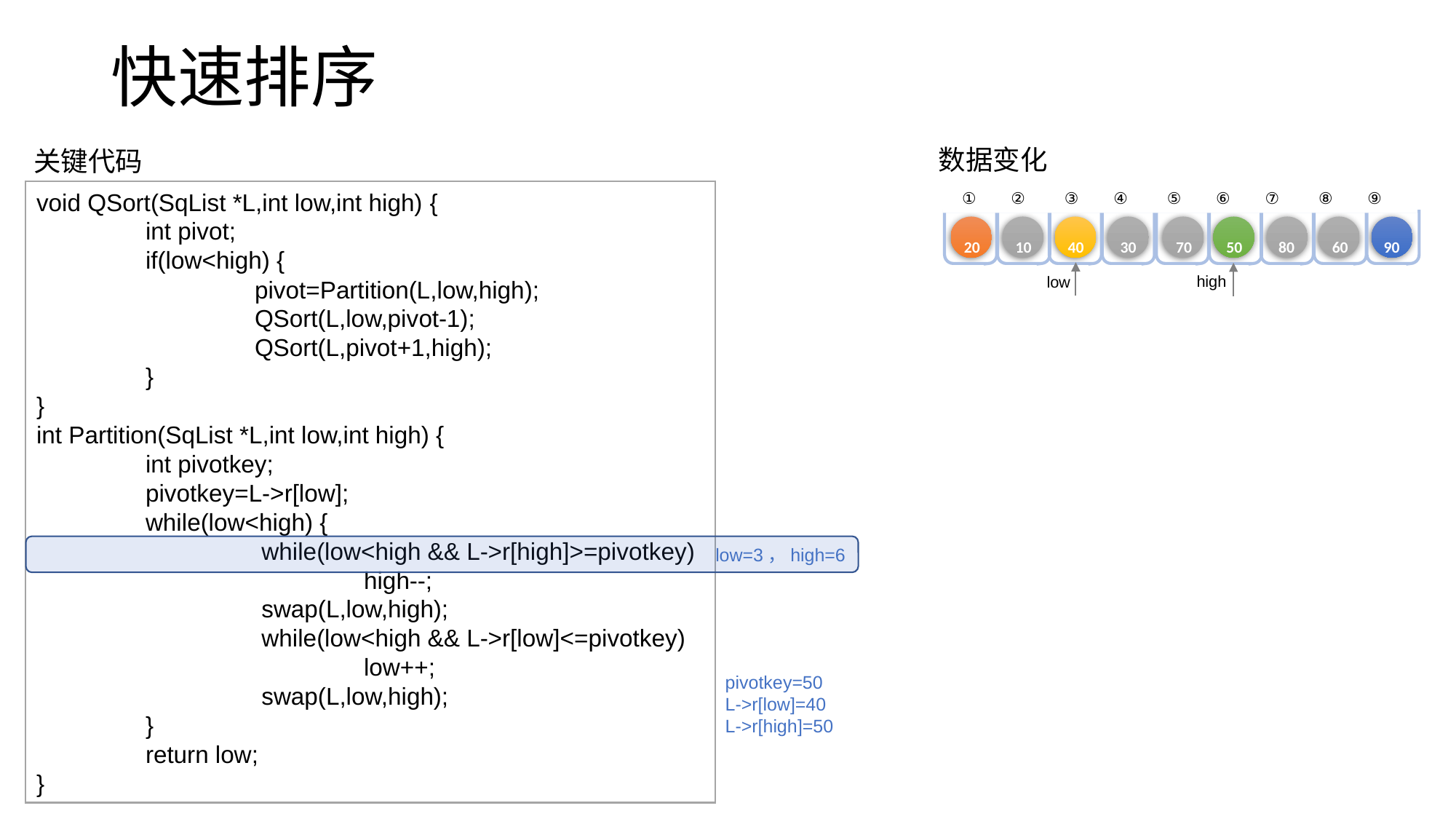

# 快速排序
数据变化
关键代码
void QSort(SqList *L,int low,int high) {
	int pivot;
	if(low<high) {
		pivot=Partition(L,low,high);
		QSort(L,low,pivot-1);
		QSort(L,pivot+1,high);
	}
}
int Partition(SqList *L,int low,int high) {
	int pivotkey;
	pivotkey=L->r[low];
	while(low<high) {
		 while(low<high && L->r[high]>=pivotkey)
			high--;
		 swap(L,low,high);
		 while(low<high && L->r[low]<=pivotkey)
			low++;
		 swap(L,low,high);
	}
	return low;
}
  ①        ②         ③        ④         ⑤        ⑥        ⑦         ⑧        ⑨

20
10
40
30
70
50
80
60
90

high
low
low=3，high=6
pivotkey=50
L->r[low]=40
L->r[high]=50